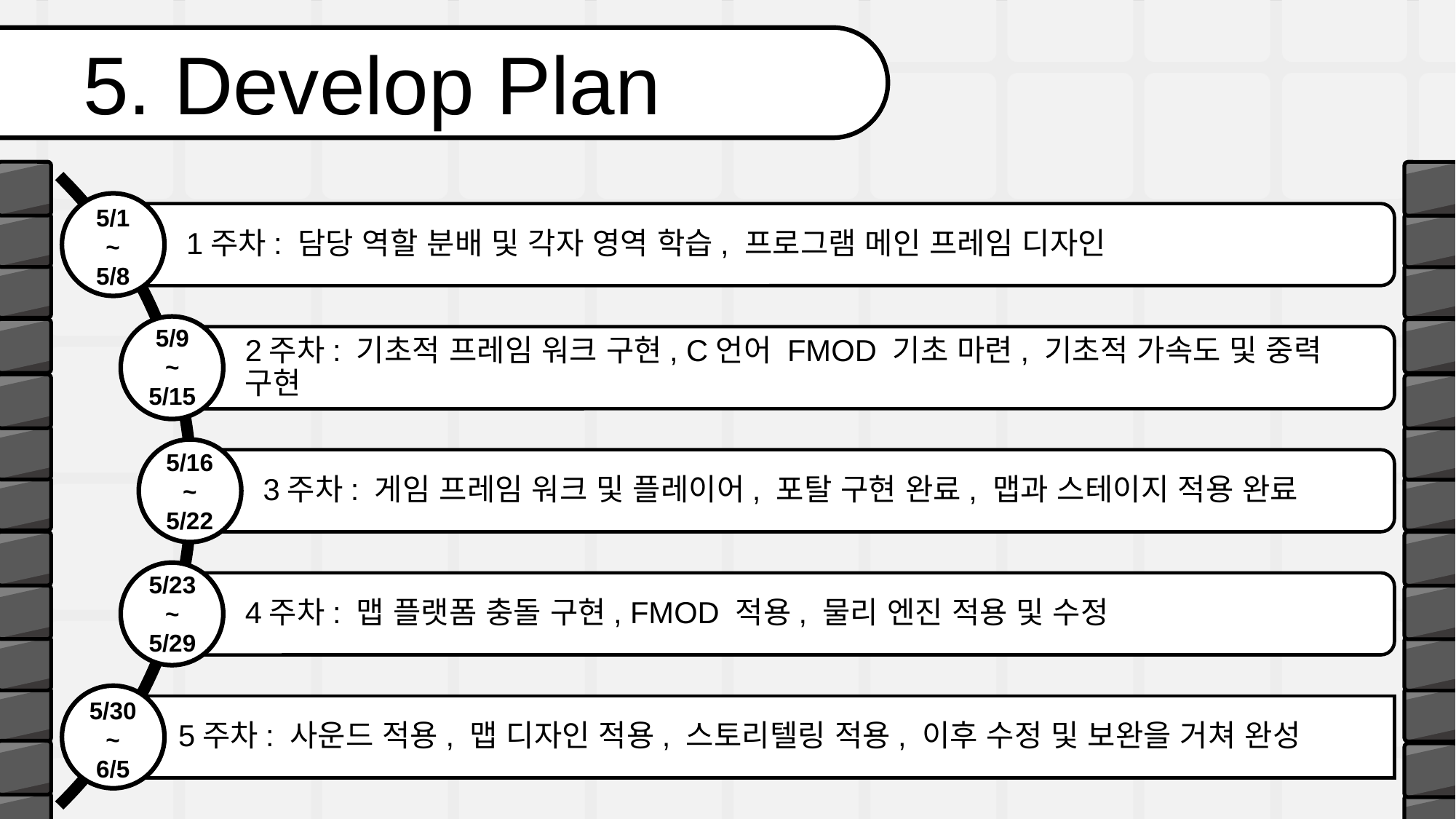

5. Develop Plan

1주차: 담당 역할 분배 및 각자 영역 학습, 프로그램 메인 프레임 디자인
2주차: 기초적 프레임 워크 구현, C언어 FMOD 기초 마련, 기초적 가속도 및 중력 구현
3주차: 게임 프레임 워크 및 플레이어, 포탈 구현 완료, 맵과 스테이지 적용 완료
4주차: 맵 플랫폼 충돌 구현, FMOD 적용, 물리 엔진 적용 및 수정
5주차: 사운드 적용, 맵 디자인 적용, 스토리텔링 적용, 이후 수정 및 보완을 거쳐 완성
5/1
~
5/8
5/9
~
5/15
5/16
~
5/22
5/23
~
5/29
5/30
~
6/5